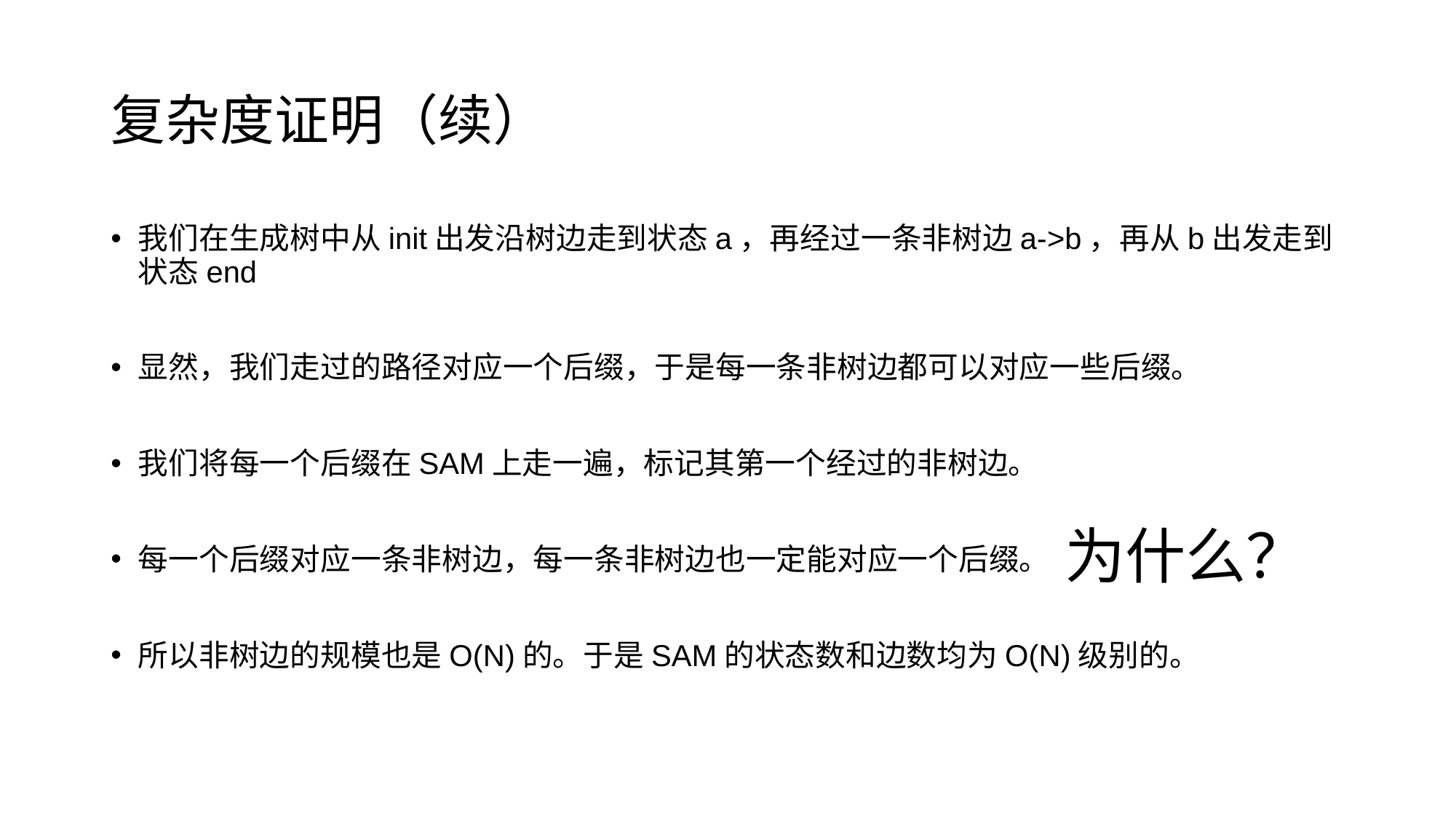

# 复杂度证明（续）
我们在生成树中从init出发沿树边走到状态a，再经过一条非树边a->b，再从b出发走到状态end

显然，我们走过的路径对应一个后缀，于是每一条非树边都可以对应一些后缀。

我们将每一个后缀在SAM上走一遍，标记其第一个经过的非树边。

每一个后缀对应一条非树边，每一条非树边也一定能对应一个后缀。

所以非树边的规模也是O(N)的。于是SAM的状态数和边数均为O(N)级别的。

为什么？